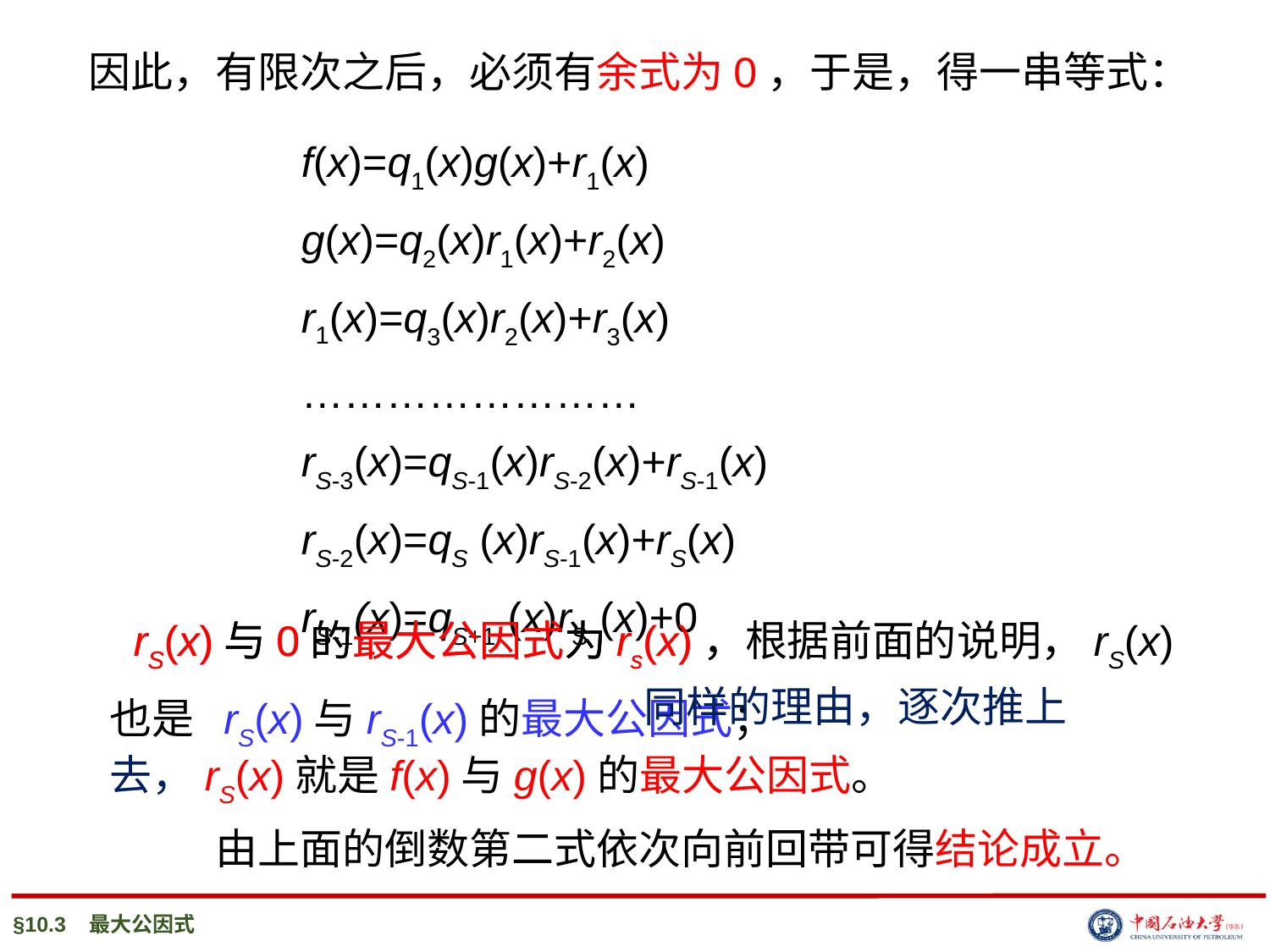

因此，有限次之后，必须有余式为0，于是，得一串等式：
f(x)=q1(x)g(x)+r1(x)
g(x)=q2(x)r1(x)+r2(x)
r1(x)=q3(x)r2(x)+r3(x)
……………………
rS-3(x)=qS-1(x)rS-2(x)+rS-1(x)
rS-2(x)=qS (x)rS-1(x)+rS(x)
rS-1(x)=qS+1 (x)rS (x)+0
  rS(x)与0的最大公因式为rs(x)，
  rS(x)与0的最大公因式为rs(x)，根据前面的说明，rS(x)也是  rS(x)与rS-1(x)的最大公因式；
                                                       同样的理由，逐次推上去，rS(x)就是f(x)与g(x)的最大公因式。
由上面的倒数第二式依次向前回带可得结论成立。